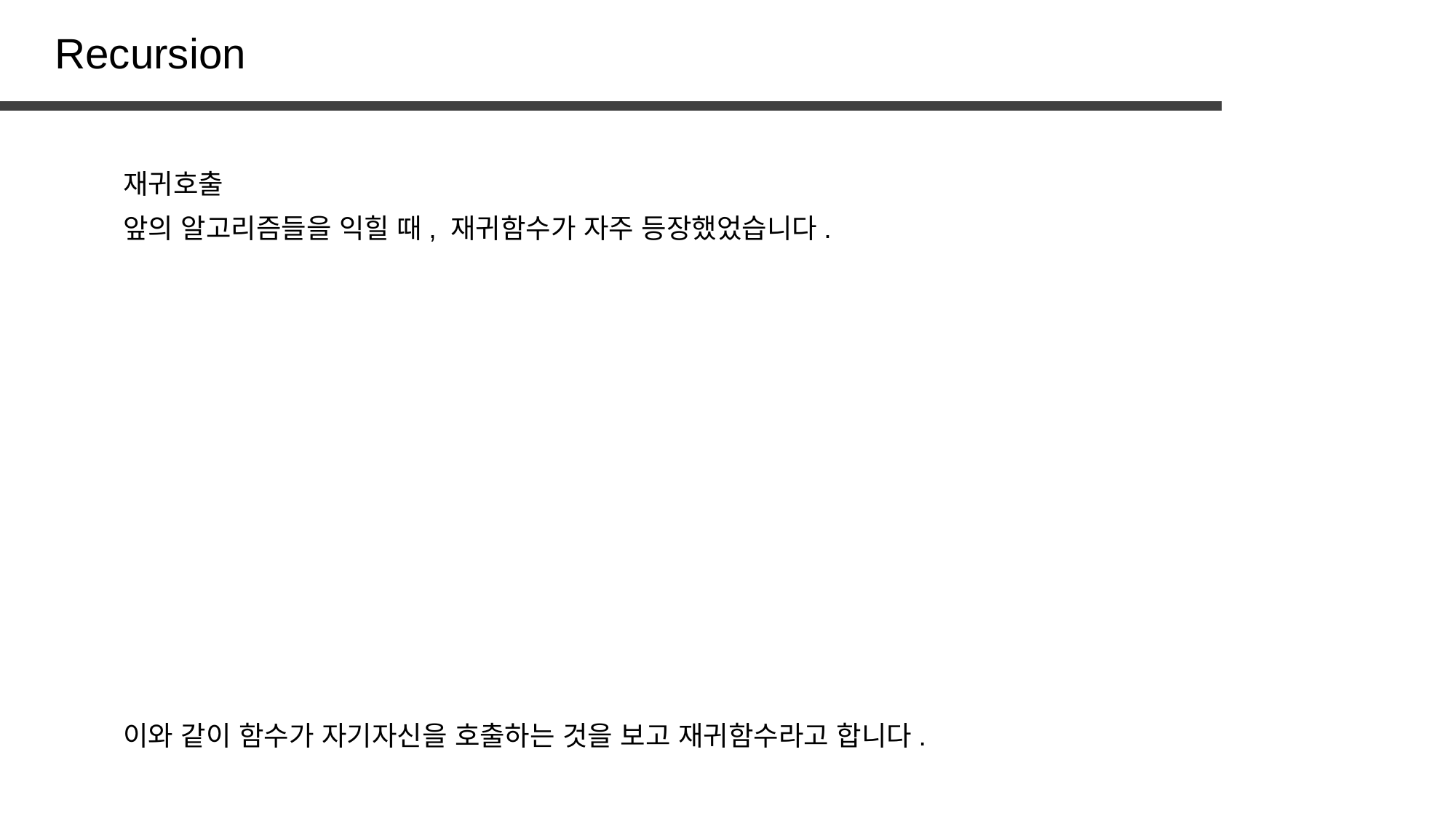

Recursion
재귀호출
앞의 알고리즘들을 익힐 때, 재귀함수가 자주 등장했었습니다.
이와 같이 함수가 자기자신을 호출하는 것을 보고 재귀함수라고 합니다.